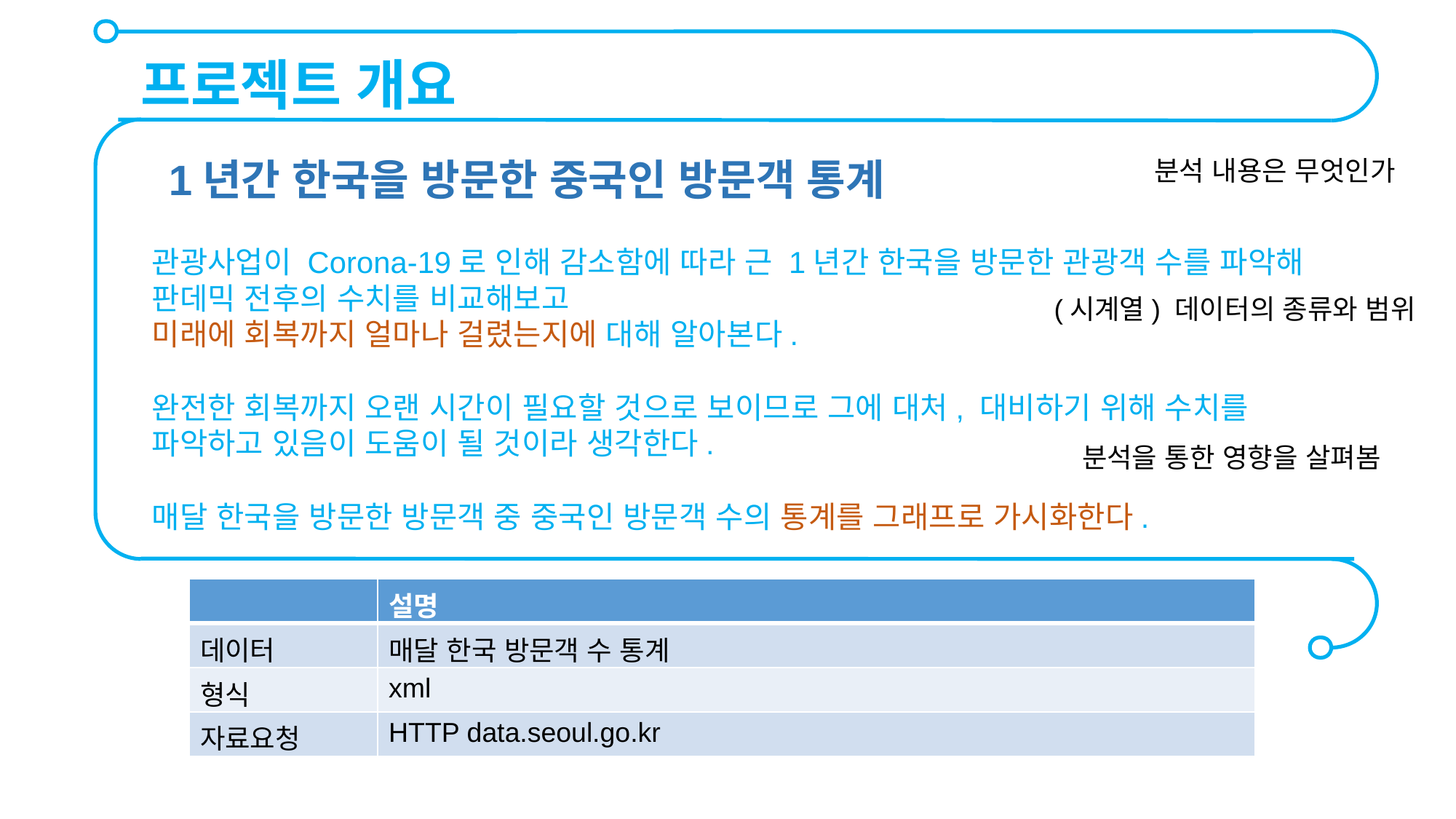

프로젝트 개요
1년간 한국을 방문한 중국인 방문객 통계
분석 내용은 무엇인가
관광사업이 Corona-19로 인해 감소함에 따라 근 1년간 한국을 방문한 관광객 수를 파악해 판데믹 전후의 수치를 비교해보고
미래에 회복까지 얼마나 걸렸는지에 대해 알아본다.

완전한 회복까지 오랜 시간이 필요할 것으로 보이므로 그에 대처, 대비하기 위해 수치를 파악하고 있음이 도움이 될 것이라 생각한다.

매달 한국을 방문한 방문객 중 중국인 방문객 수의 통계를 그래프로 가시화한다.

(시계열) 데이터의 종류와 범위
분석을 통한 영향을 살펴봄
|  | 설명 |
| --- | --- |
| 데이터 | 매달 한국 방문객 수 통계 |
| 형식 | xml |
| 자료요청 | HTTP data.seoul.go.kr |